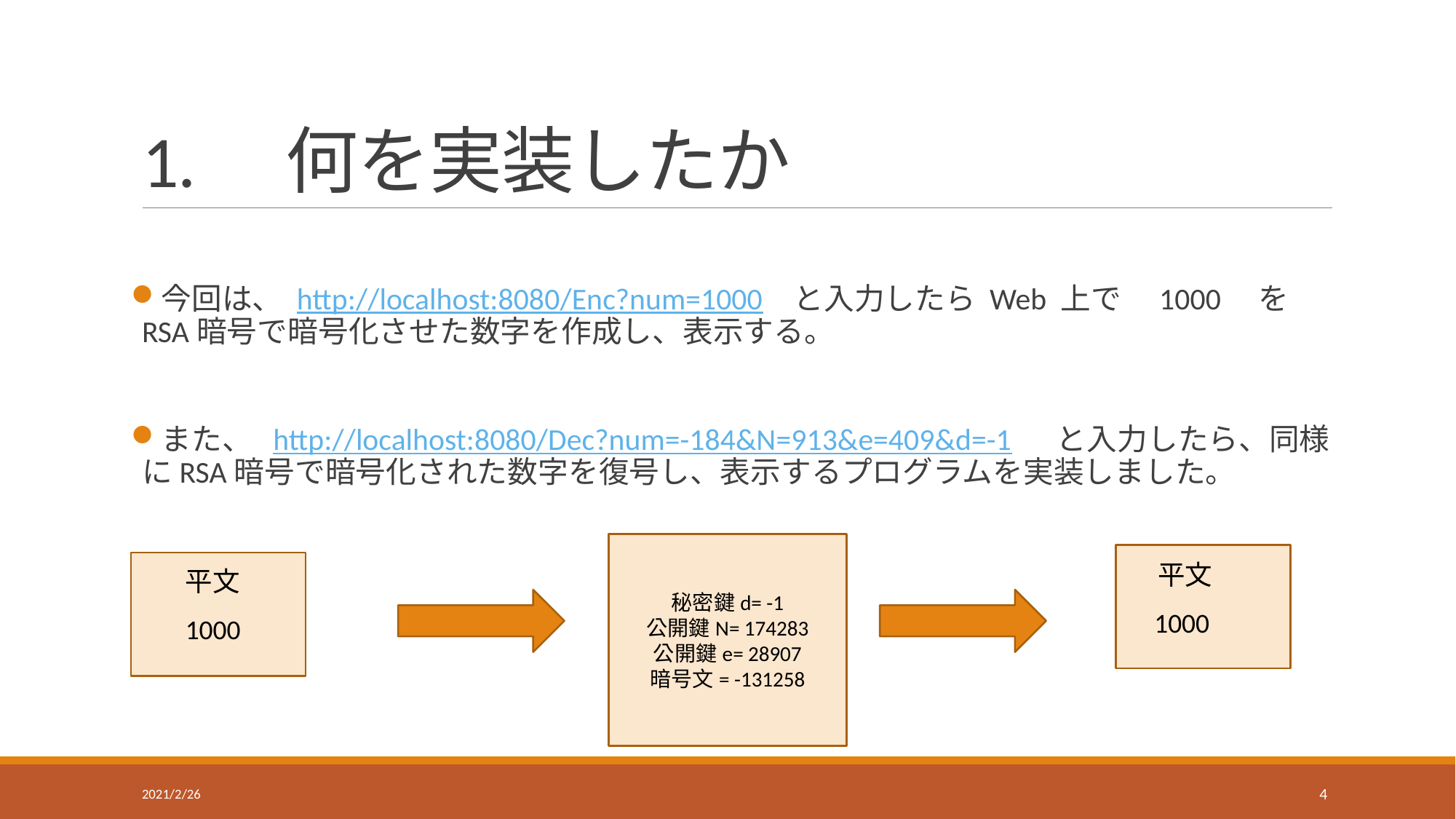

# 1.　何を実装したか

今回は、 http://localhost:8080/Enc?num=1000　と入力したら Web 上で　1000　をRSA暗号で暗号化させた数字を作成し、表示する。

また、  http://localhost:8080/Dec?num=-184&N=913&e=409&d=-1 　と入力したら、同様にRSA暗号で暗号化された数字を復号し、表示するプログラムを実装しました。

秘密鍵d= -1
公開鍵N= 174283
公開鍵e= 28907
暗号文= -131258

平文
平文

1000
1000
2021/2/26
4